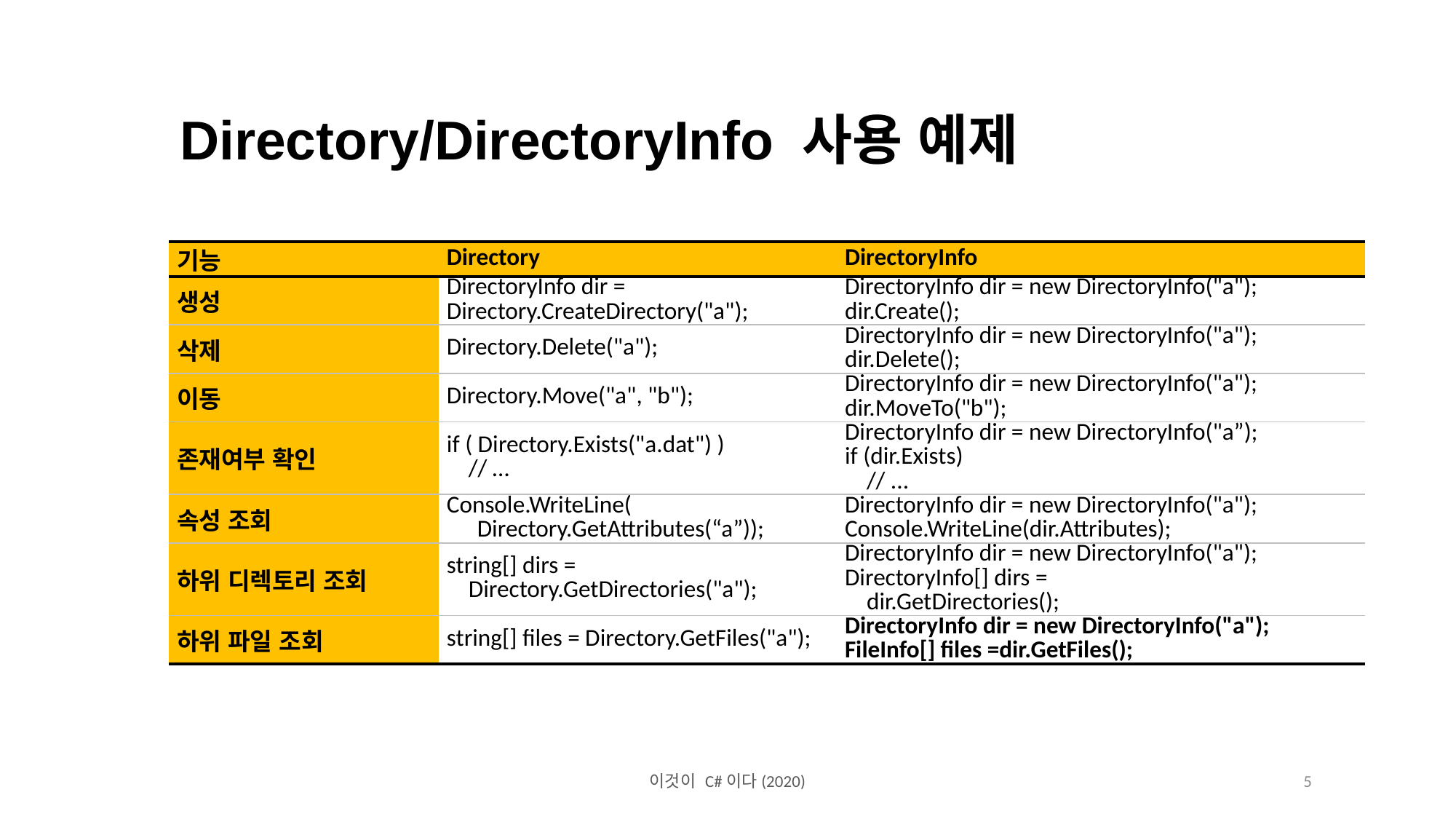

Directory/DirectoryInfo 사용 예제
| 기능 | Directory | DirectoryInfo |
| --- | --- | --- |
| 생성 | DirectoryInfo dir = Directory.CreateDirectory("a"); | DirectoryInfo dir = new DirectoryInfo("a"); dir.Create(); |
| 삭제 | Directory.Delete("a"); | DirectoryInfo dir = new DirectoryInfo("a"); dir.Delete(); |
| 이동 | Directory.Move("a", "b"); | DirectoryInfo dir = new DirectoryInfo("a"); dir.MoveTo("b"); |
| 존재여부 확인 | if ( Directory.Exists("a.dat") ) // … | DirectoryInfo dir = new DirectoryInfo("a”); if (dir.Exists) // ... |
| 속성 조회 | Console.WriteLine( Directory.GetAttributes(“a”)); | DirectoryInfo dir = new DirectoryInfo("a"); Console.WriteLine(dir.Attributes); |
| 하위 디렉토리 조회 | string[] dirs = Directory.GetDirectories("a"); | DirectoryInfo dir = new DirectoryInfo("a"); DirectoryInfo[] dirs = dir.GetDirectories(); |
| 하위 파일 조회 | string[] files = Directory.GetFiles("a"); | DirectoryInfo dir = new DirectoryInfo("a"); FileInfo[] files =dir.GetFiles(); |
이것이 C#이다(2020)
5